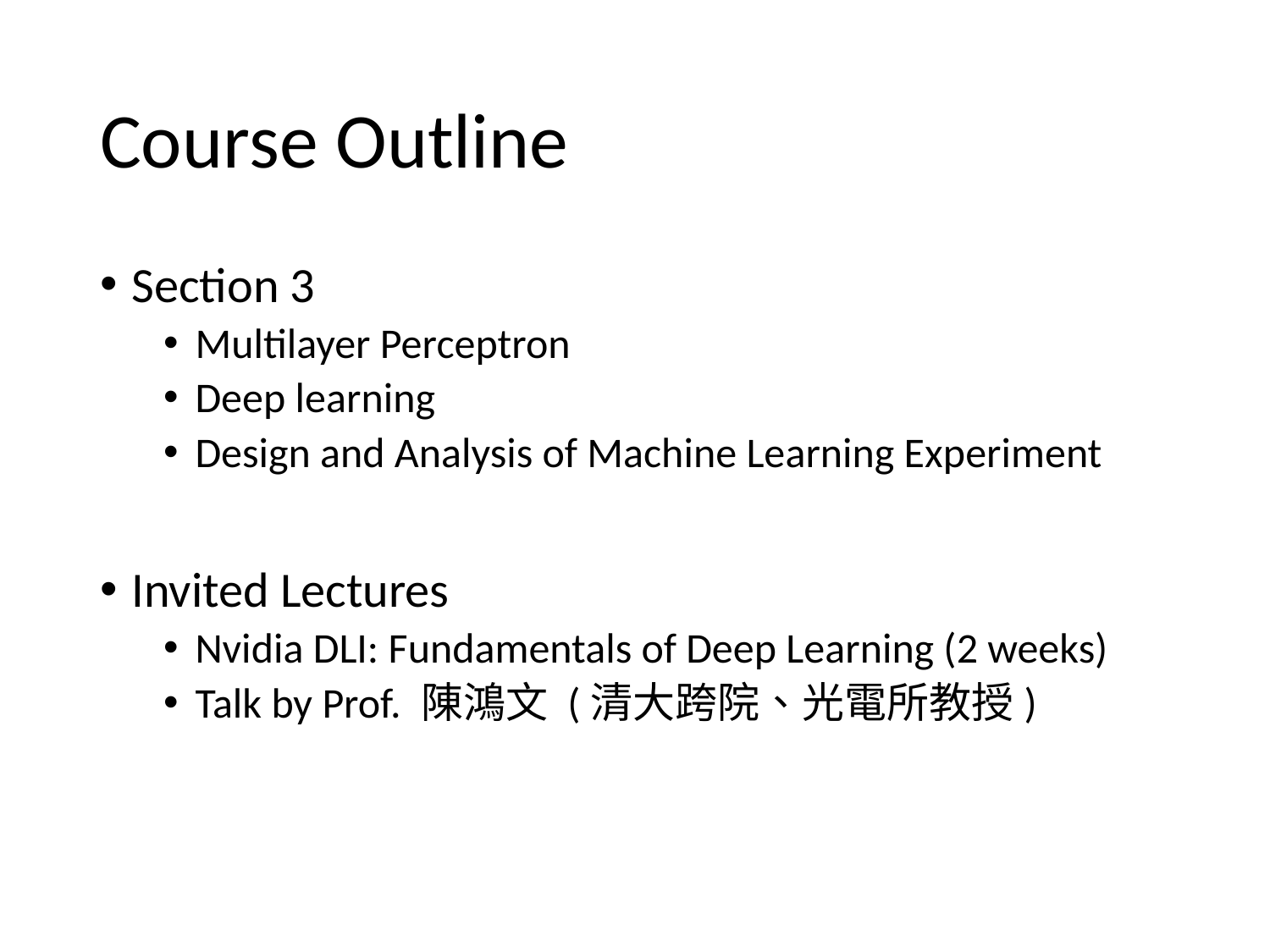

# Course Outline
Section 3
Multilayer Perceptron
Deep learning
Design and Analysis of Machine Learning Experiment

Invited Lectures
Nvidia DLI: Fundamentals of Deep Learning (2 weeks)
Talk by Prof. 陳鴻文 (清大跨院、光電所教授)